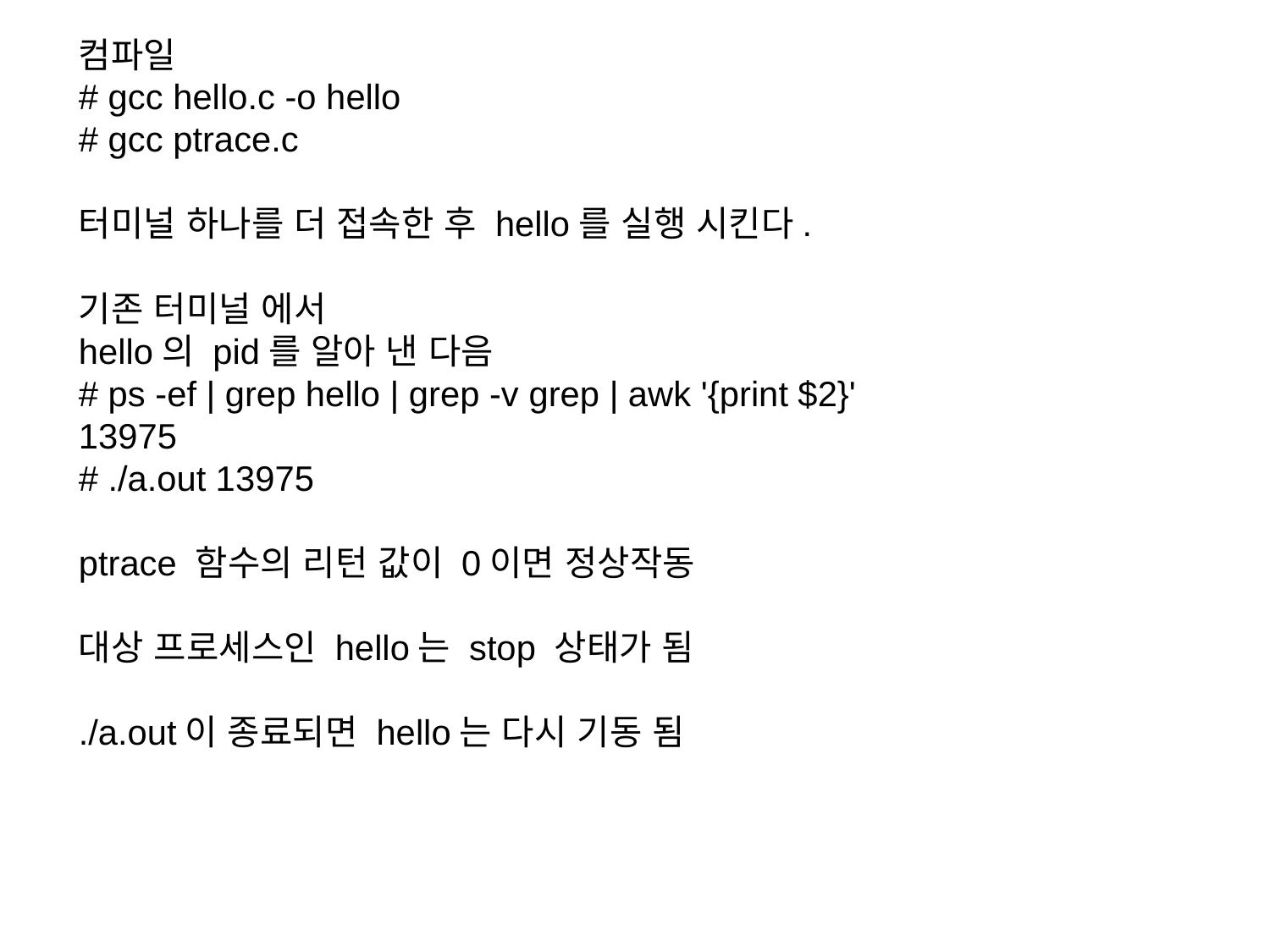

컴파일
# gcc hello.c -o hello
# gcc ptrace.c

터미널 하나를 더 접속한 후 hello를 실행 시킨다.

기존 터미널 에서
hello의 pid를 알아 낸 다음
# ps -ef | grep hello | grep -v grep | awk '{print $2}'
13975
# ./a.out 13975

ptrace 함수의 리턴 값이 0이면 정상작동

대상 프로세스인 hello는 stop 상태가 됨

./a.out이 종료되면 hello는 다시 기동 됨